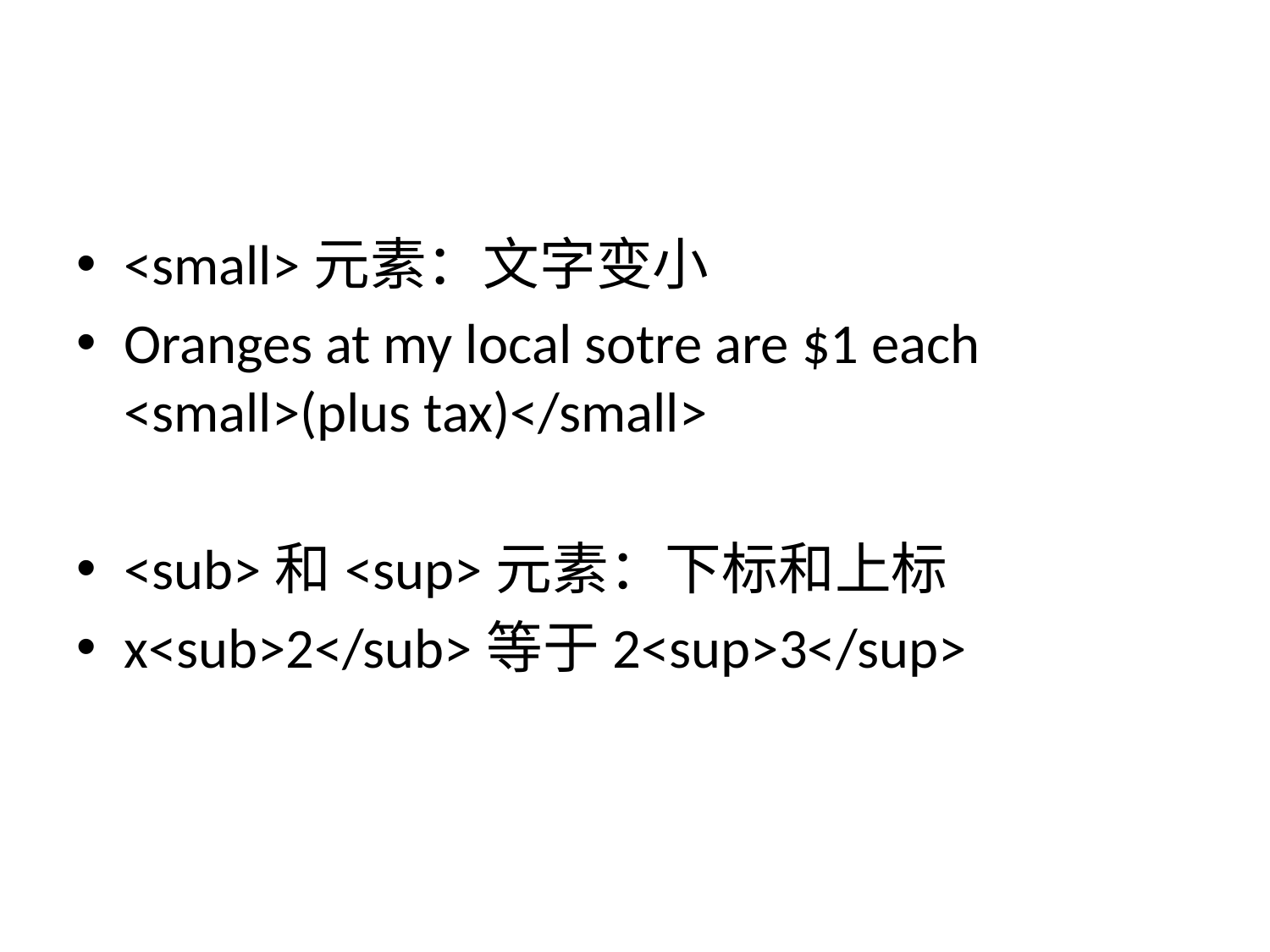

#
<small>元素：文字变小
Oranges at my local sotre are $1 each <small>(plus tax)</small>

<sub>和<sup>元素：下标和上标
x<sub>2</sub>等于2<sup>3</sup>